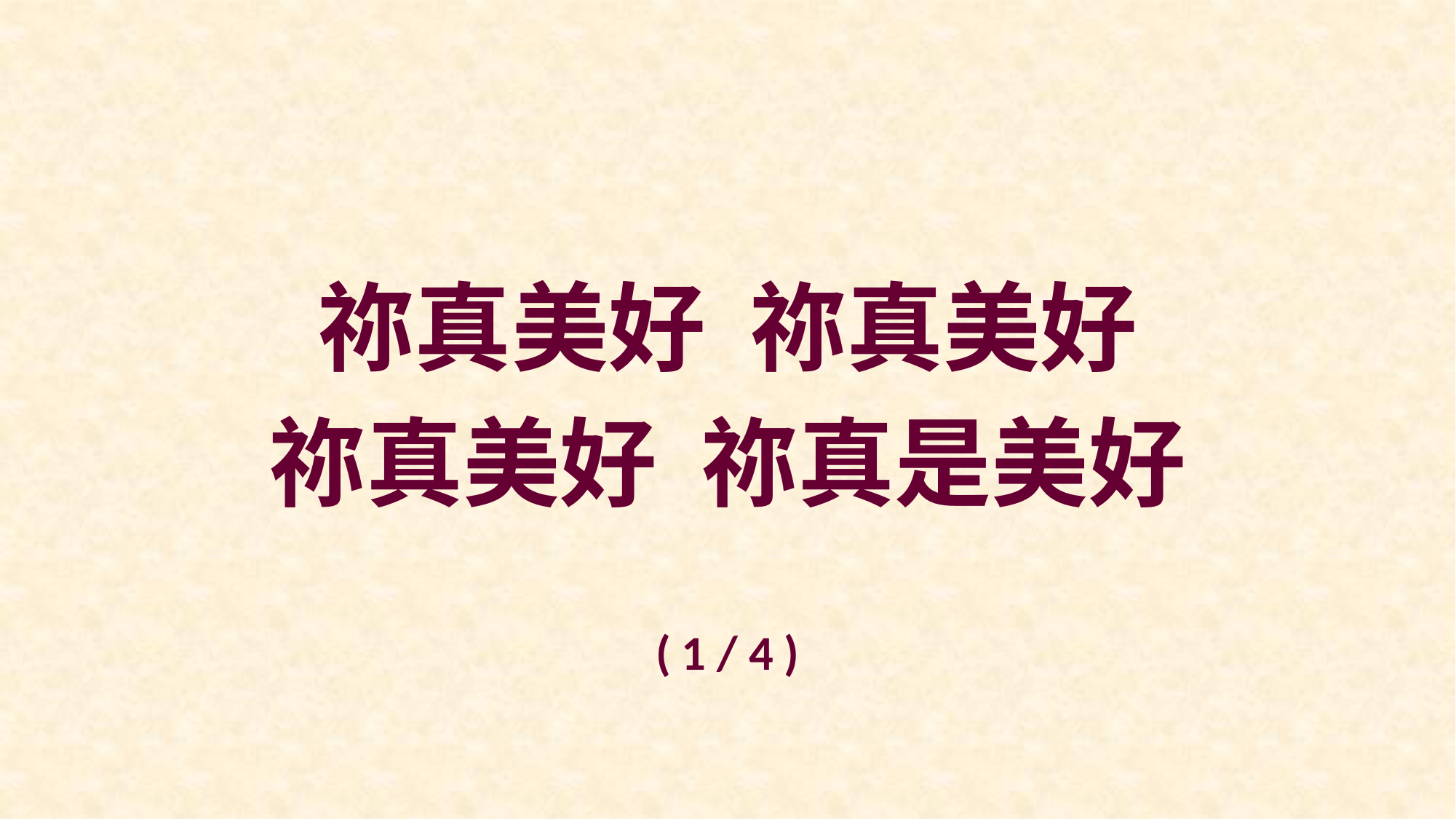

祢真美好  祢真美好
祢真美好  祢真是美好
( 1 / 4 )